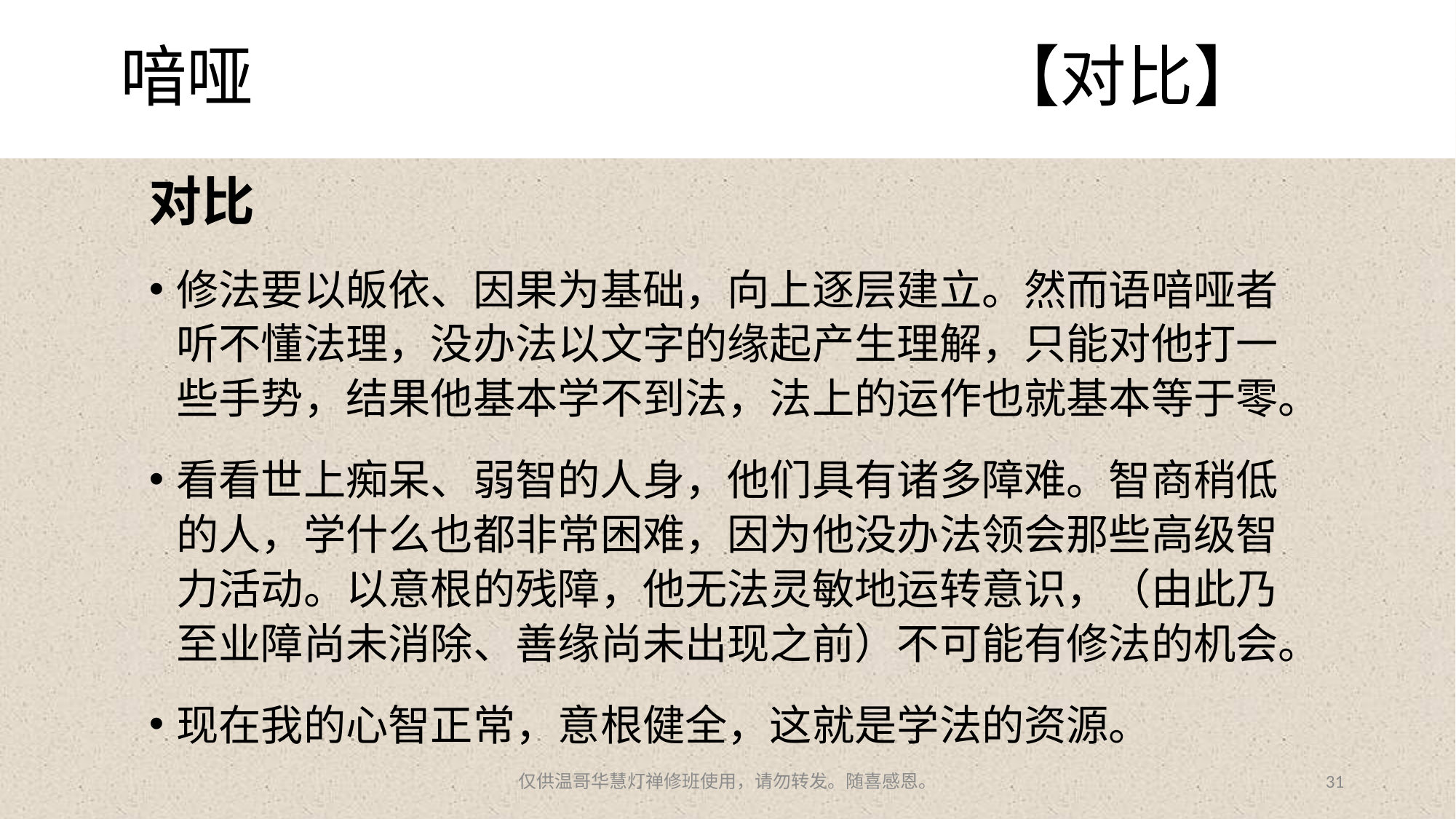

# 喑哑				 	 		【对比】
对比
修法要以皈依、因果为基础，向上逐层建立。然而语喑哑者听不懂法理，没办法以文字的缘起产生理解，只能对他打一些手势，结果他基本学不到法，法上的运作也就基本等于零。
看看世上痴呆、弱智的人身，他们具有诸多障难。智商稍低的人，学什么也都非常困难，因为他没办法领会那些高级智力活动。以意根的残障，他无法灵敏地运转意识，（由此乃至业障尚未消除、善缘尚未出现之前）不可能有修法的机会。
现在我的心智正常，意根健全，这就是学法的资源。
仅供温哥华慧灯禅修班使用，请勿转发。随喜感恩。
31